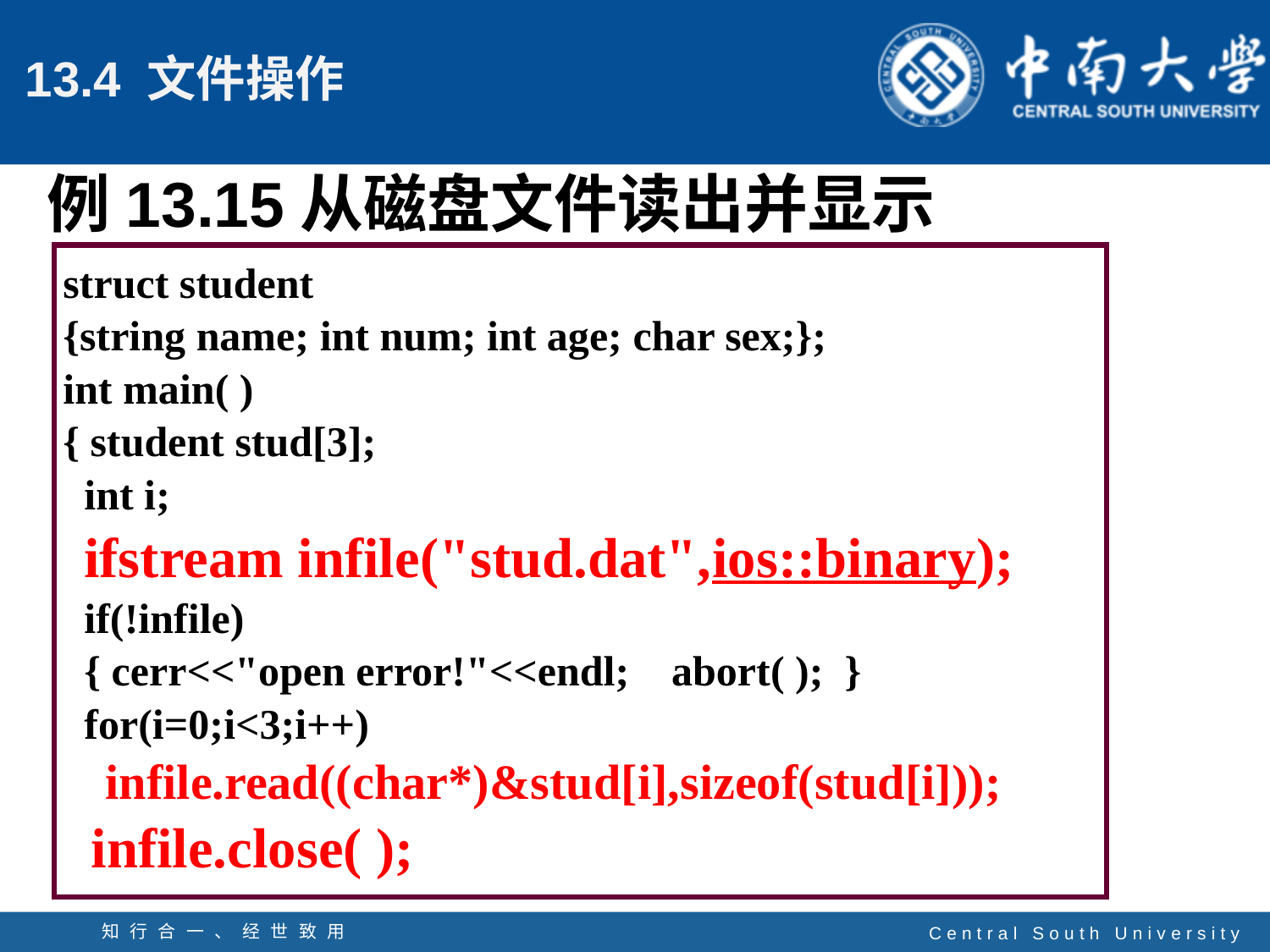

例13.15从磁盘文件读出并显示
struct student
{string name; int num; int age; char sex;};
int main( )
{ student stud[3];
  int i;
  ifstream infile("stud.dat",ios::binary);
  if(!infile)
  { cerr<<"open error!"<<endl;    abort( );  }
  for(i=0;i<3;i++)
    infile.read((char*)&stud[i],sizeof(stud[i]));
  infile.close( );

知行合一、经世致用
自强不息 厚德载物
Central South University
43